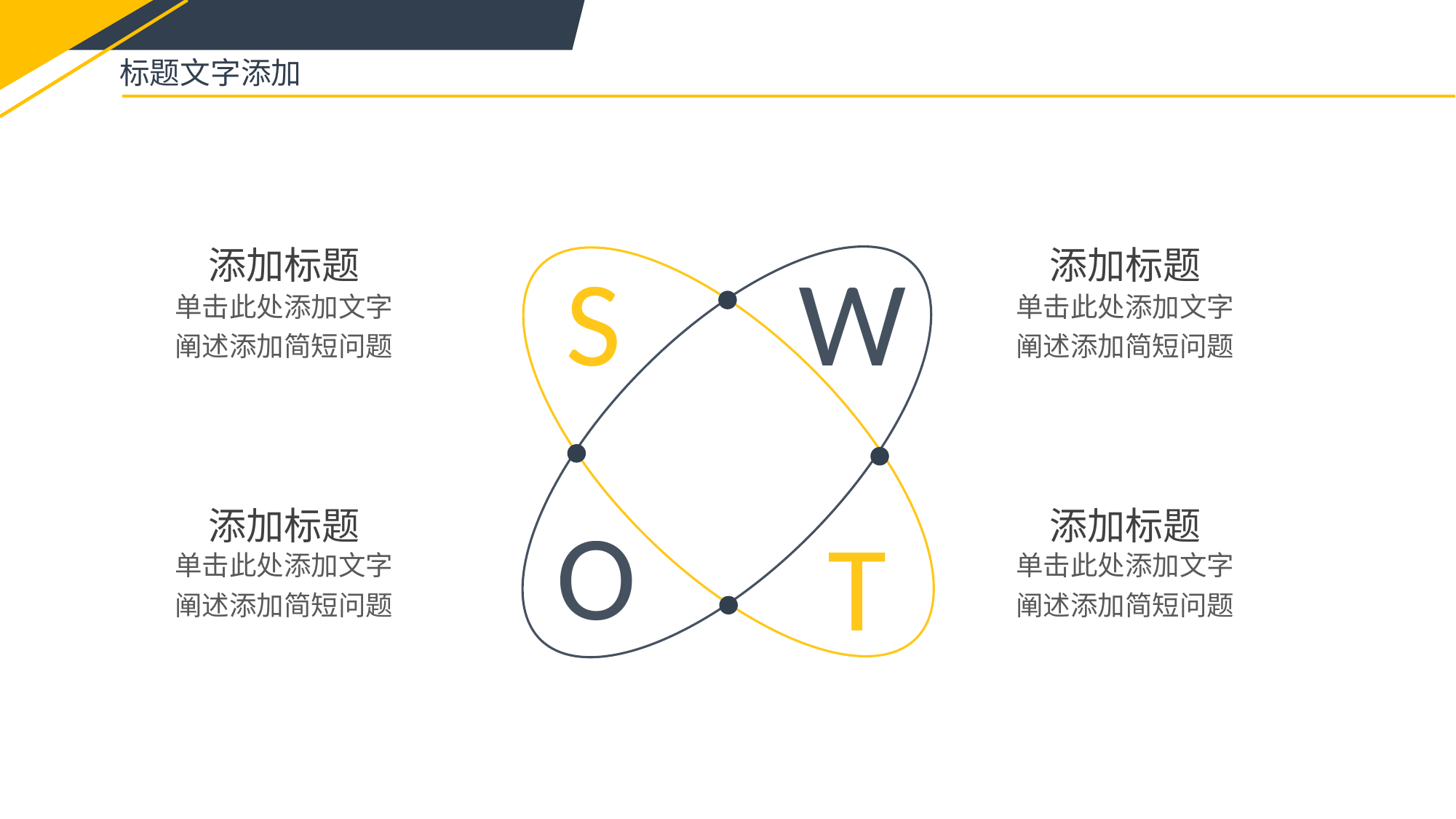

标题文字添加
添加标题
单击此处添加文字阐述添加简短问题
添加标题
单击此处添加文字阐述添加简短问题
W
S

添加标题
单击此处添加文字阐述添加简短问题
添加标题
单击此处添加文字阐述添加简短问题
O
T